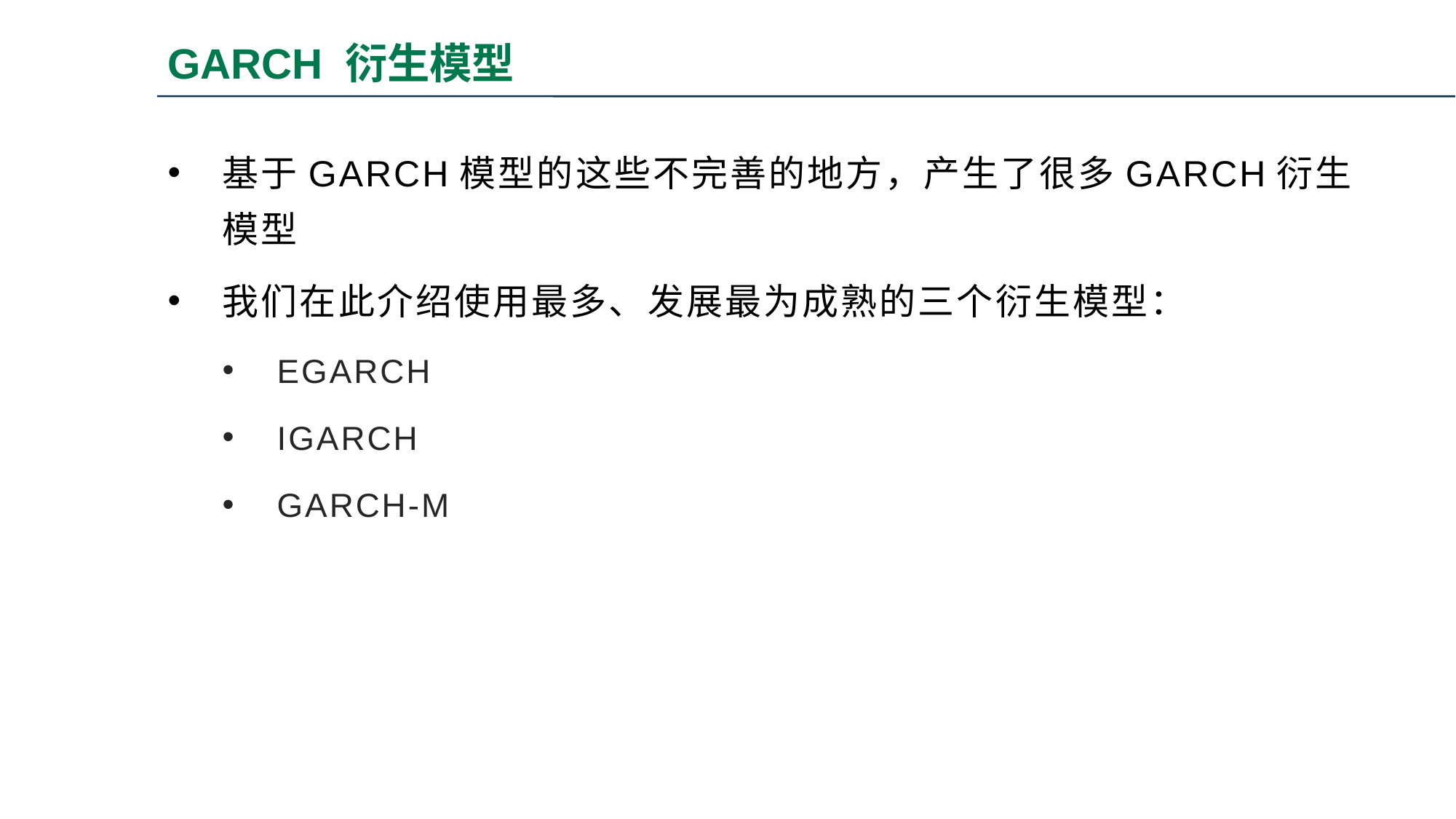

# GARCH 衍生模型
基于GARCH模型的这些不完善的地方，产生了很多GARCH衍生模型
我们在此介绍使用最多、发展最为成熟的三个衍生模型：
EGARCH
IGARCH
GARCH-M